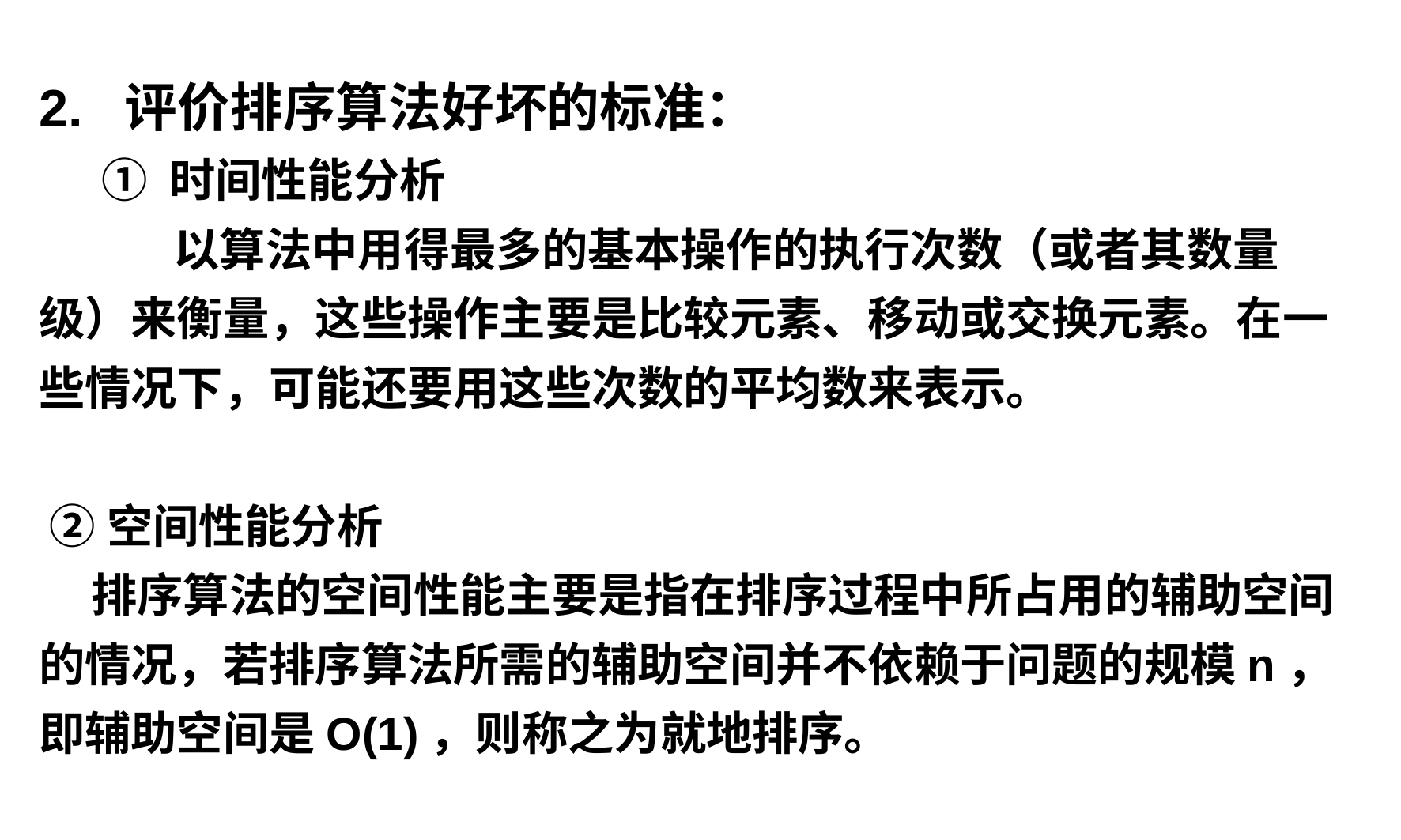

2.  评价排序算法好坏的标准：
      ① 时间性能分析
  　　 以算法中用得最多的基本操作的执行次数（或者其数量级）来衡量，这些操作主要是比较元素、移动或交换元素。在一些情况下，可能还要用这些次数的平均数来表示。
 ②空间性能分析
     排序算法的空间性能主要是指在排序过程中所占用的辅助空间的情况，若排序算法所需的辅助空间并不依赖于问题的规模n，即辅助空间是O(1)，则称之为就地排序。